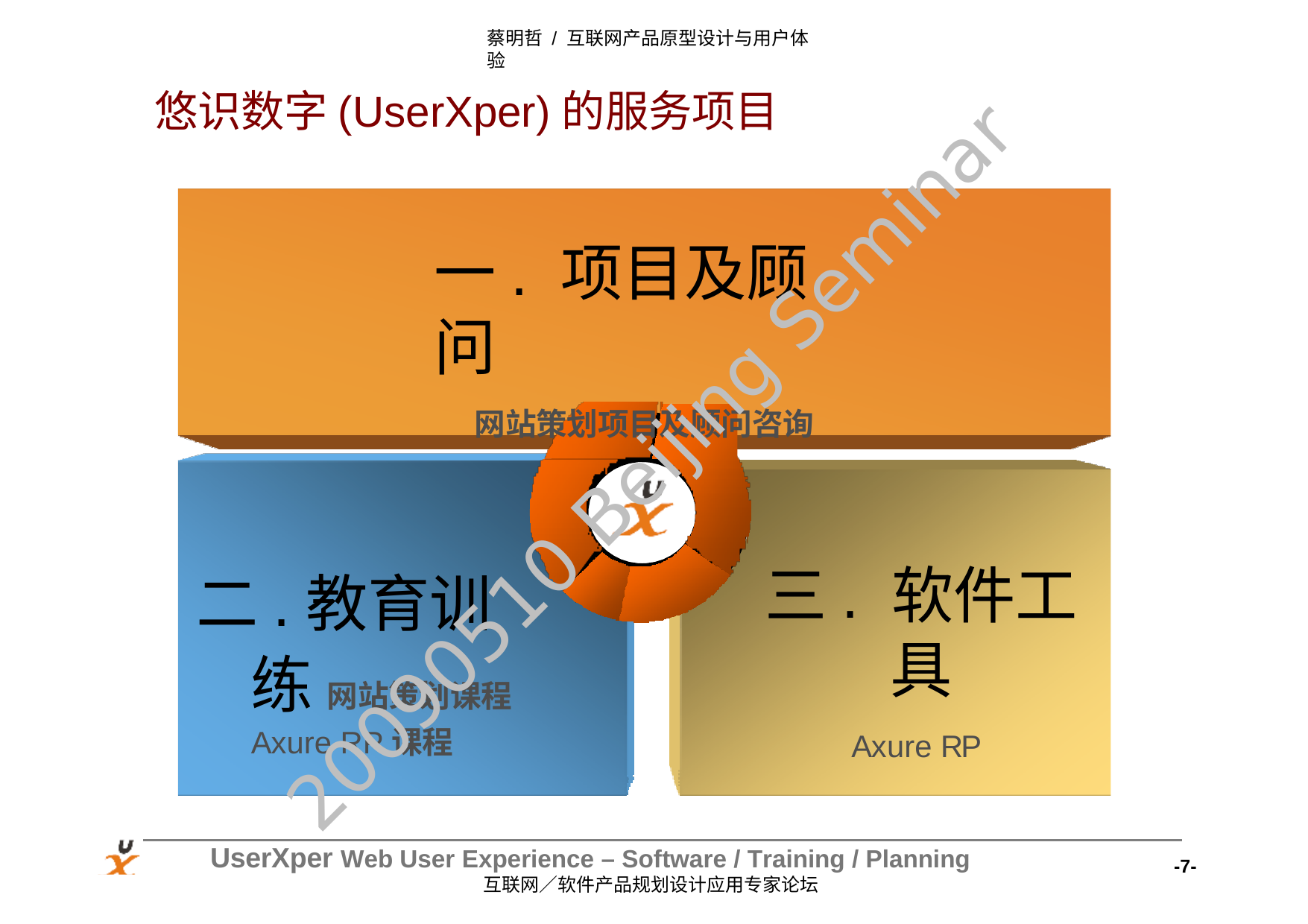

蔡明哲 / 互联网产品原型设计与用户体验
# 悠识数字(UserXper)的服务项目

一. 项目及顾问

网站策划项目及顾问咨询

20090510 Beijing Seminar

三. 软件工具

Axure RP
二.教育训练 网站策划课程 Axure RP课程

UserXper Web User Experience – Software / Training / Planning
互联网／软件产品规划设计应用专家论坛
-7-